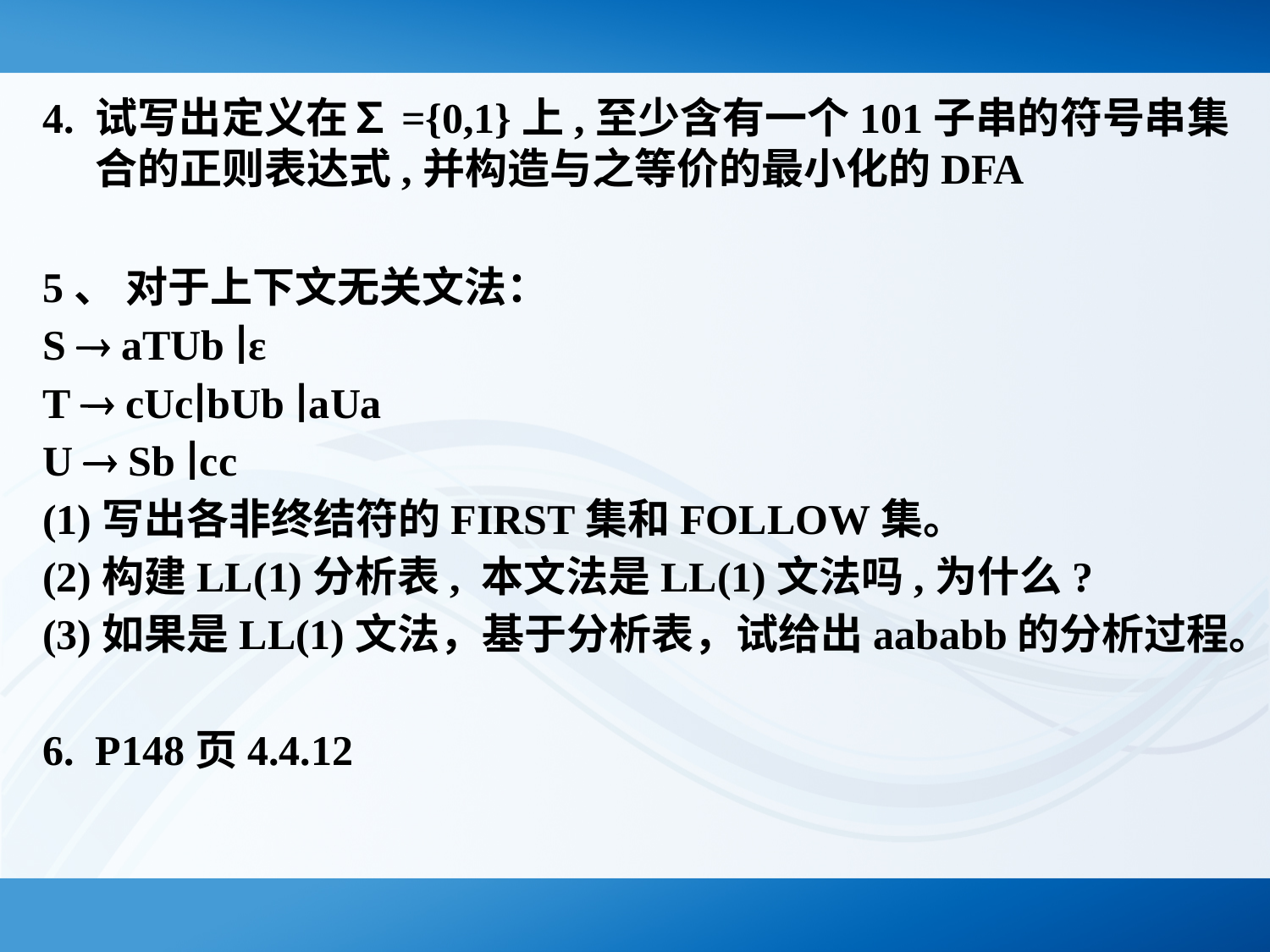

4. 试写出定义在∑={0,1}上,至少含有一个101子串的符号串集合的正则表达式,并构造与之等价的最小化的DFA

5、 对于上下文无关文法：
S → aTUb ∣ε
T → cUc∣bUb ∣aUa
U → Sb ∣cc
(1)写出各非终结符的FIRST集和FOLLOW集。
(2)构建LL(1)分析表, 本文法是LL(1)文法吗,为什么?
(3)如果是LL(1)文法，基于分析表，试给出aababb的分析过程。

P148页4.4.12